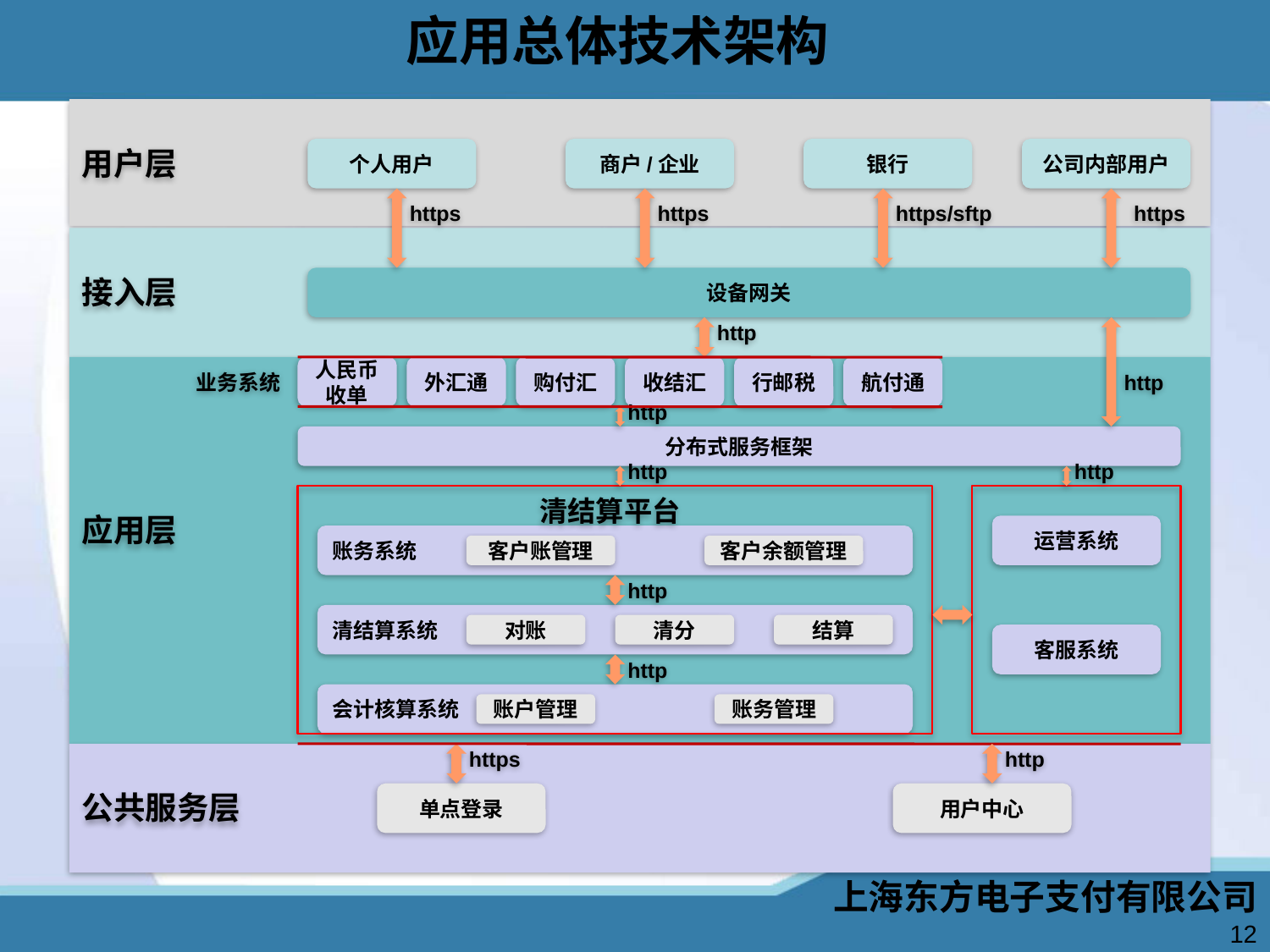

# 应用总体技术架构

用户层
个人用户
商户/企业
银行
公司内部用户

https

https

https/sftp

https

接入层
设备网关
http

业务系统
人民币收单
外汇通
购付汇
收结汇
行邮税
航付通
http
http

分布式服务框架
http
http
应用层

清结算平台

运营系统
账务系统
客户账管理
客户余额管理
http

清结算系统

对账
清分
结算
客服系统
http

会计核算系统
账户管理
账务管理
https
http

公共服务层

单点登录
用户中心
上海东方电子支付有限公司

12